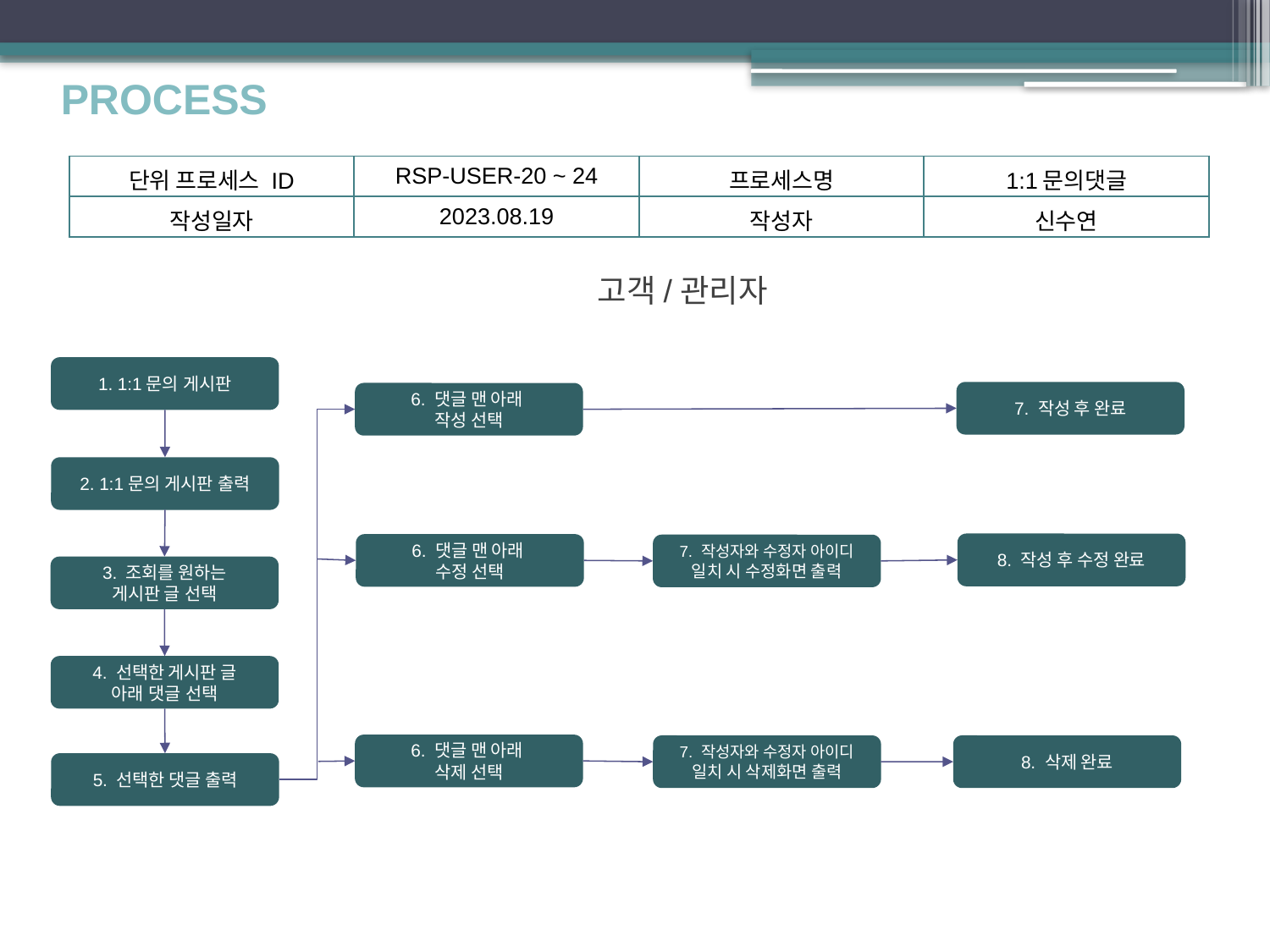

PROCESS
| 단위 프로세스 ID | RSP-USER-20 ~ 24 | 프로세스명 | 1:1문의댓글 |
| --- | --- | --- | --- |
| 작성일자 | 2023.08.19 | 작성자 | 신수연 |
고객/관리자
1. 1:1문의 게시판
7. 작성 후 완료
6. 댓글 맨 아래
작성 선택
2. 1:1문의 게시판 출력
8. 작성 후 수정 완료
6. 댓글 맨 아래
수정 선택
7. 작성자와 수정자 아이디
일치 시 수정화면 출력
3. 조회를 원하는
게시판 글 선택
4. 선택한 게시판 글
아래 댓글 선택
6. 댓글 맨 아래
삭제 선택
7. 작성자와 수정자 아이디
일치 시 삭제화면 출력
8. 삭제 완료
5. 선택한 댓글 출력